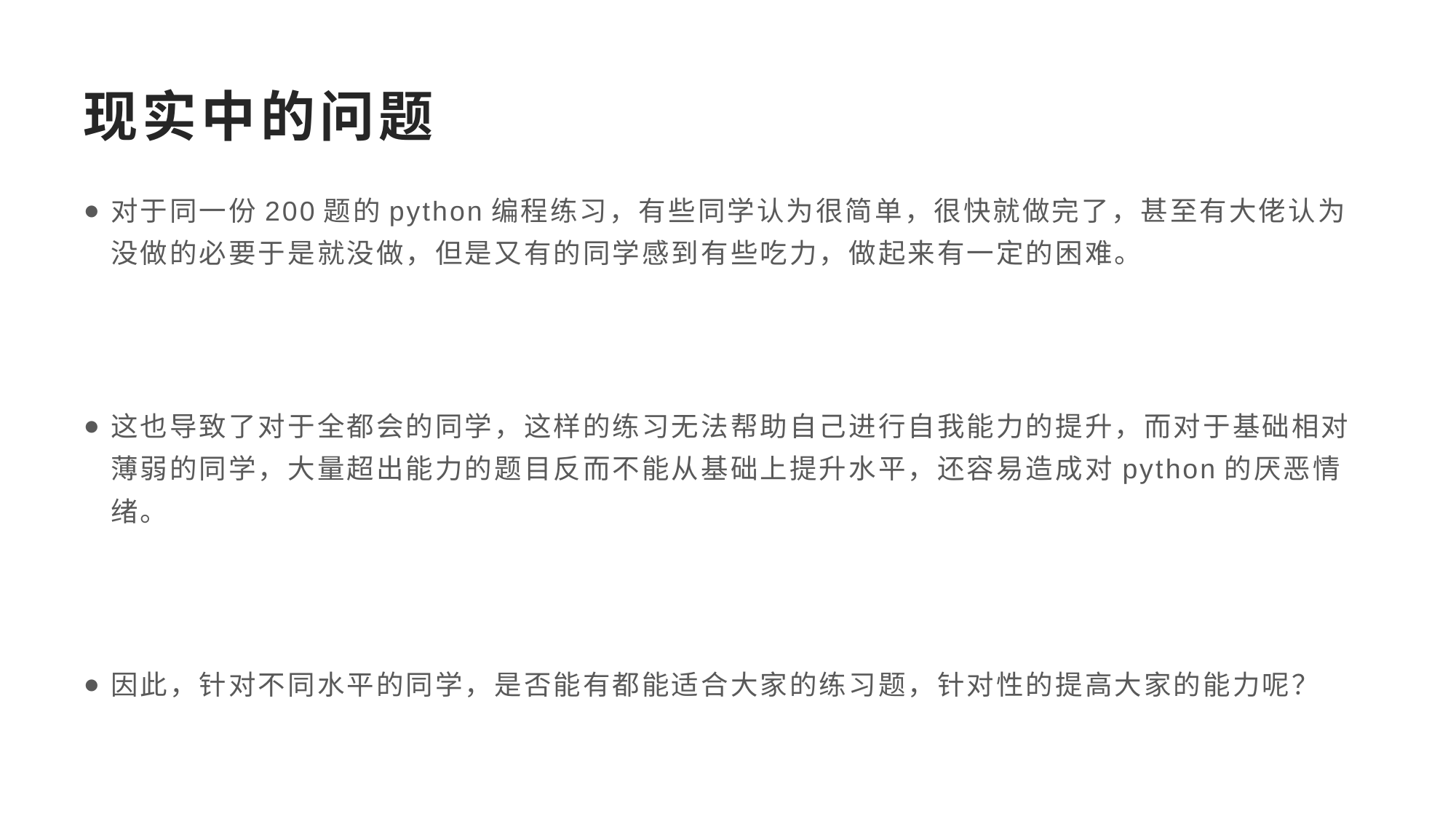

# 现实中的问题
对于同一份200题的python编程练习，有些同学认为很简单，很快就做完了，甚至有大佬认为没做的必要于是就没做，但是又有的同学感到有些吃力，做起来有一定的困难。

这也导致了对于全都会的同学，这样的练习无法帮助自己进行自我能力的提升，而对于基础相对薄弱的同学，大量超出能力的题目反而不能从基础上提升水平，还容易造成对python的厌恶情绪。

因此，针对不同水平的同学，是否能有都能适合大家的练习题，针对性的提高大家的能力呢？